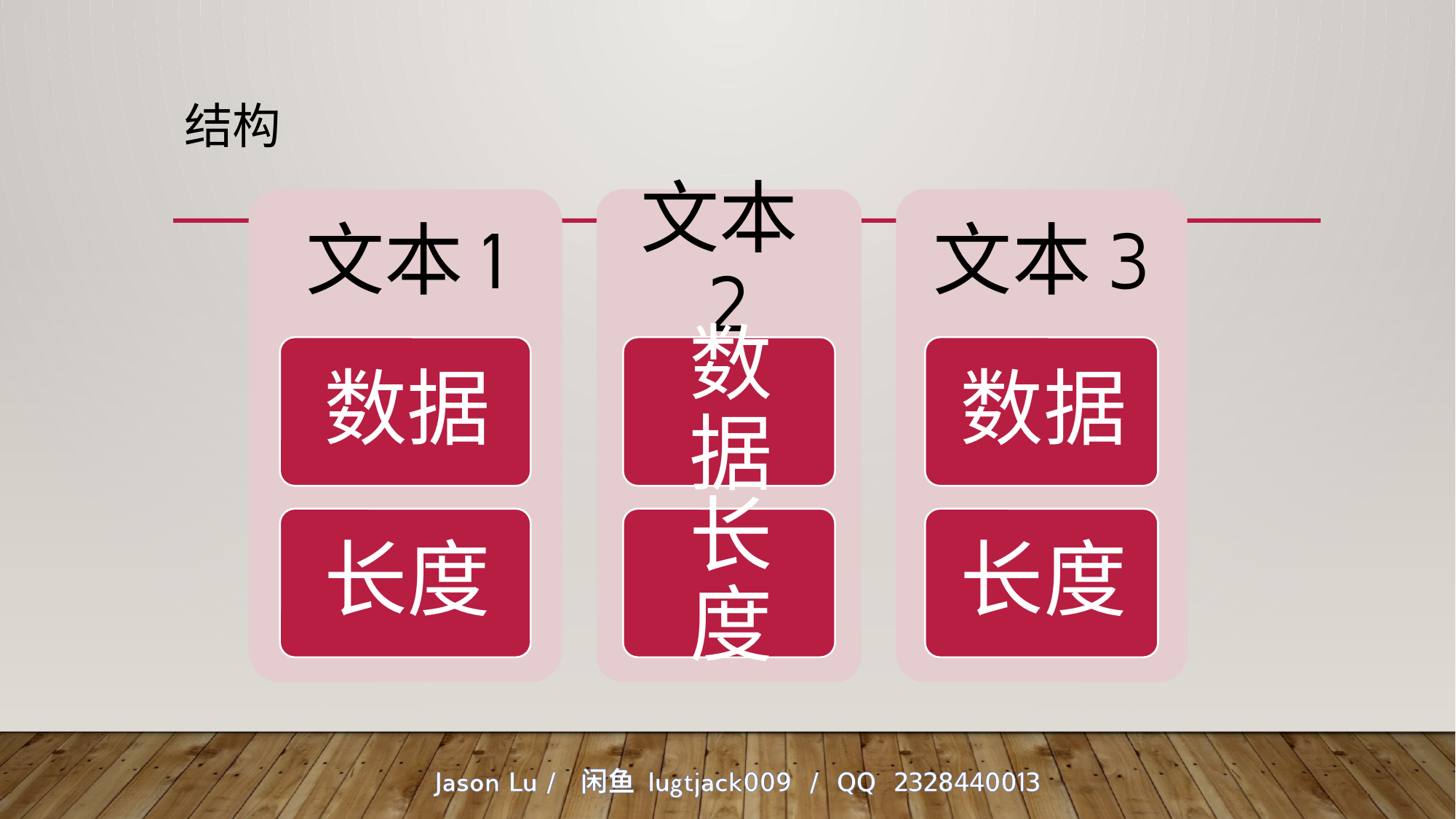

# 结构
文本1
数据
长度
文本2
数据
长度
文本3
数据
长度